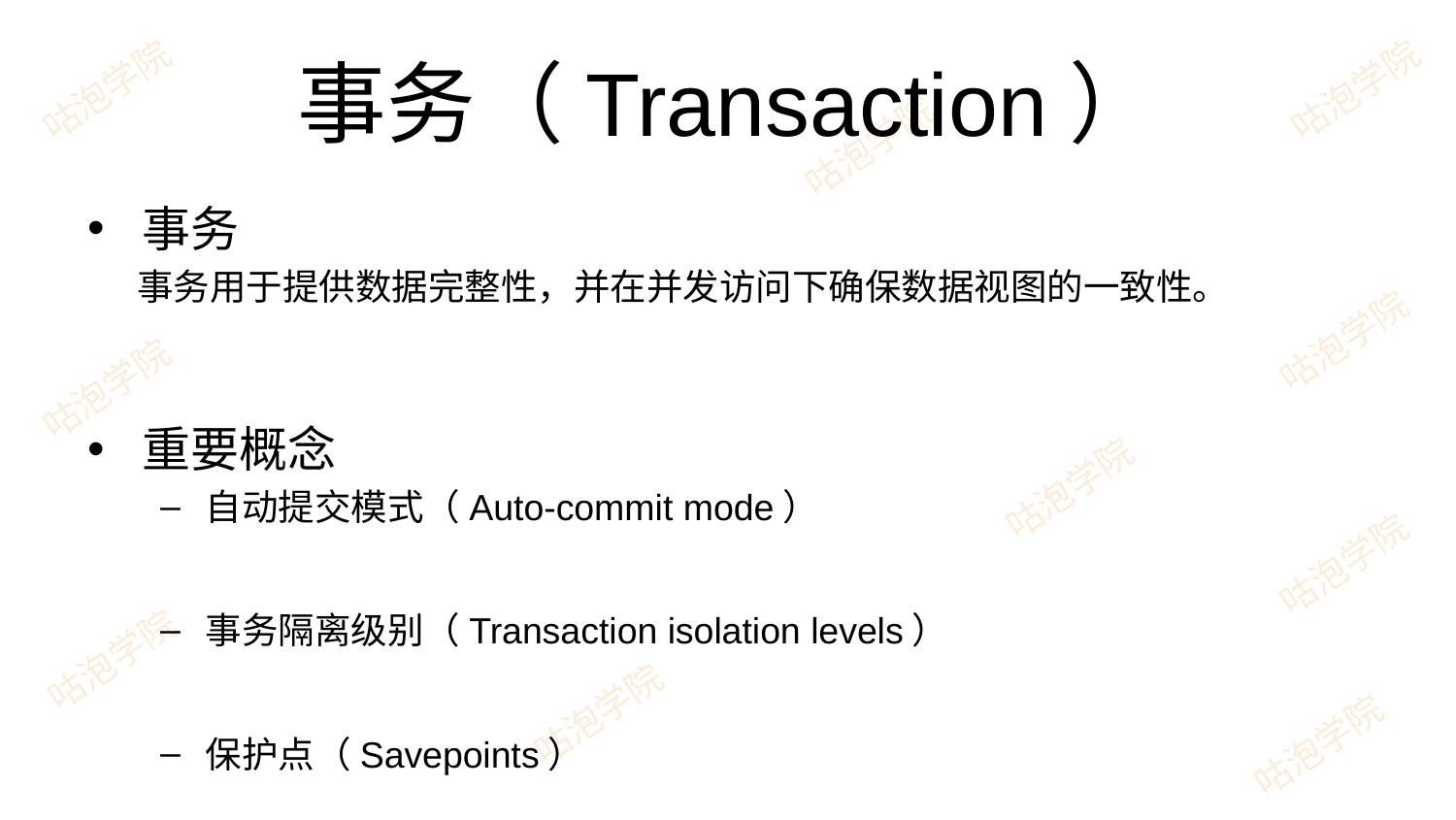

# 事务（Transaction）
事务
     事务用于提供数据完整性，并在并发访问下确保数据视图的一致性。

重要概念
自动提交模式（Auto-commit mode）

事务隔离级别（Transaction isolation levels）

保护点（Savepoints）